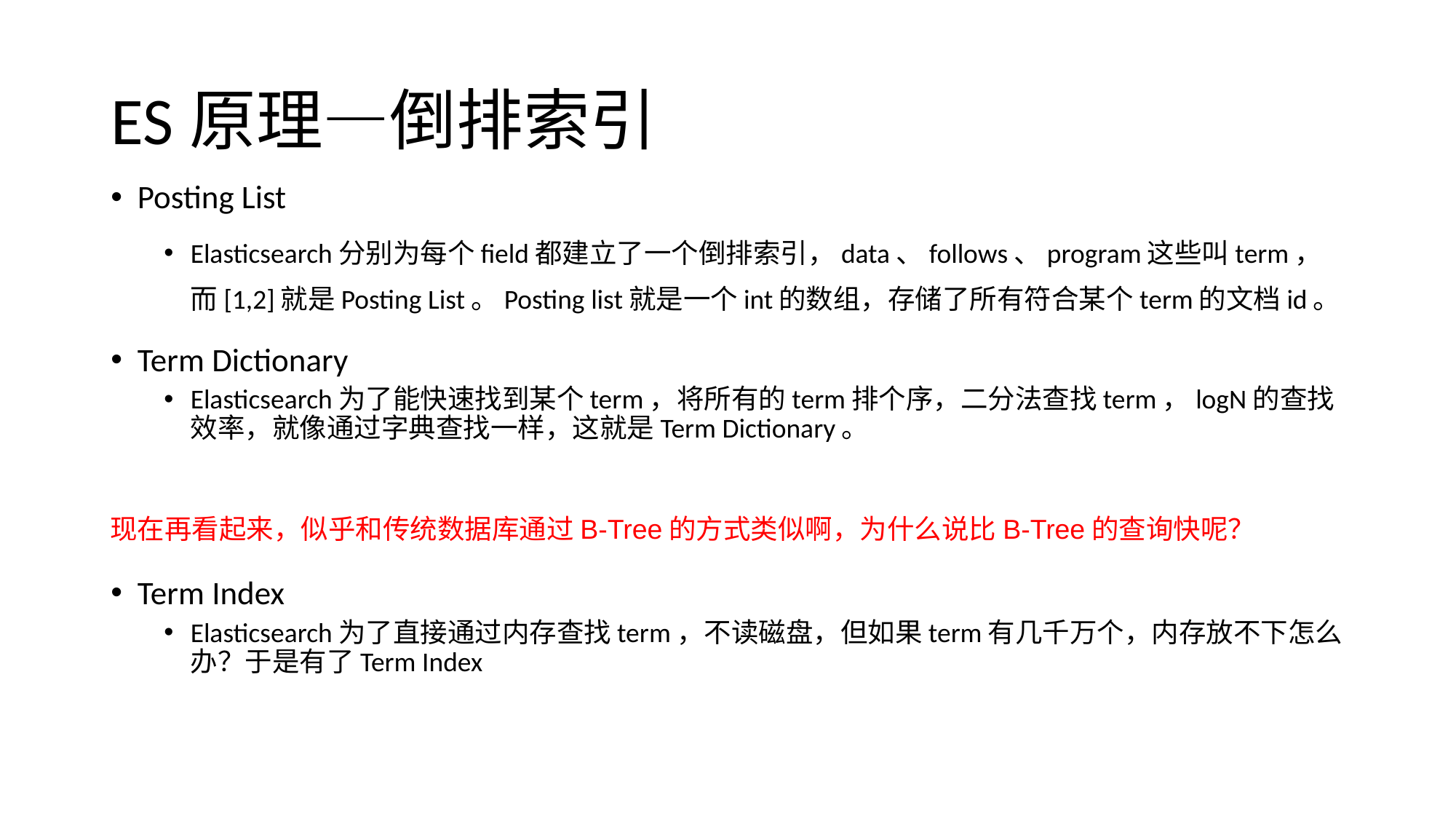

# ES原理—倒排索引
Posting List
Elasticsearch分别为每个field都建立了一个倒排索引，data、follows、program这些叫term，而[1,2]就是Posting List。Posting list就是一个int的数组，存储了所有符合某个term的文档id。

Term Dictionary
Elasticsearch为了能快速找到某个term，将所有的term排个序，二分法查找term，logN的查找效率，就像通过字典查找一样，这就是Term Dictionary。

Term Index
Elasticsearch为了直接通过内存查找term，不读磁盘，但如果term有几千万个，内存放不下怎么办？于是有了Term Index
现在再看起来，似乎和传统数据库通过B-Tree的方式类似啊，为什么说比B-Tree的查询快呢？